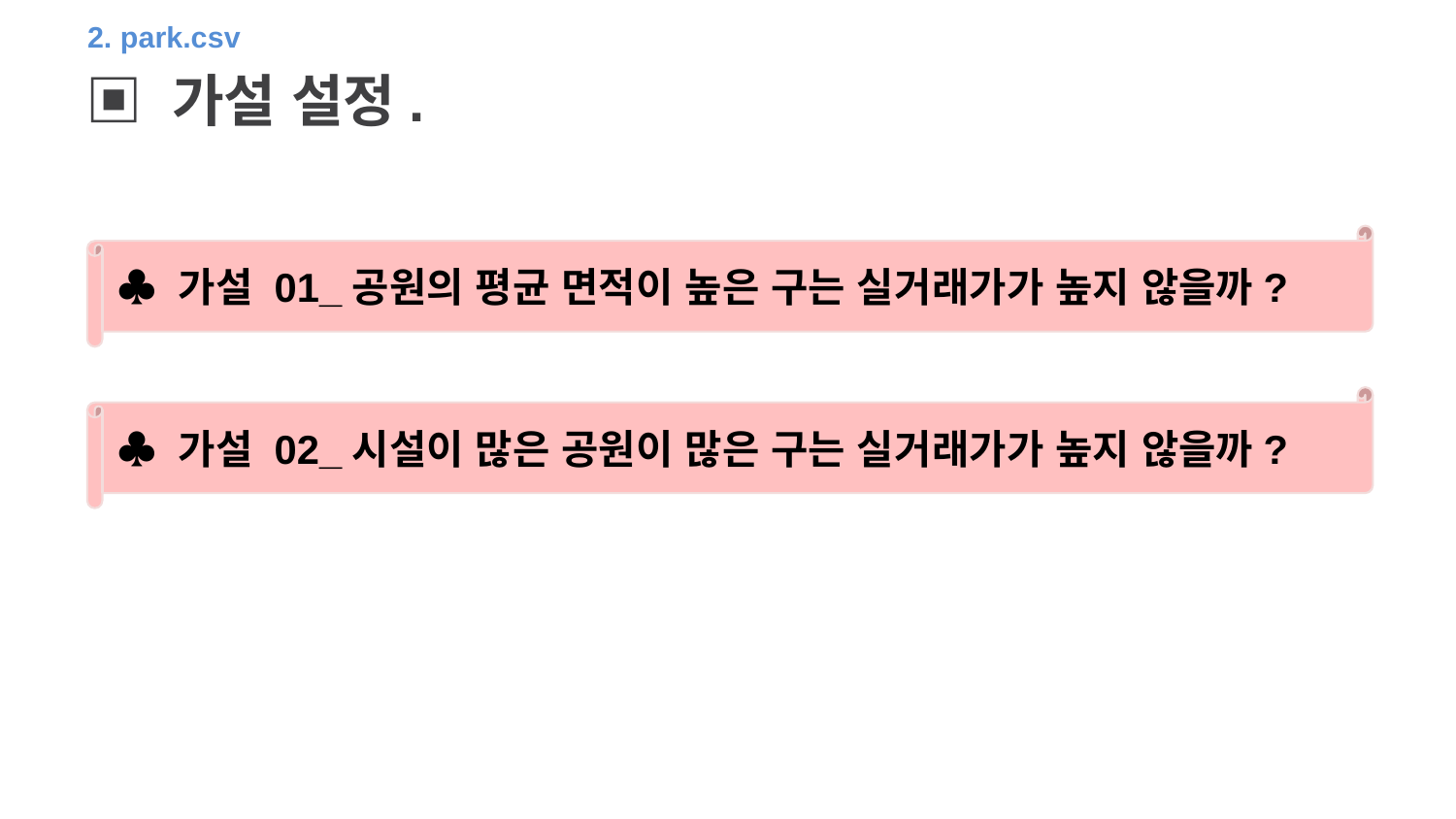

# 2. park.csv
▣ 가설 설정.
♣ 가설 01_공원의 평균 면적이 높은 구는 실거래가가 높지 않을까?
♣ 가설 02_시설이 많은 공원이 많은 구는 실거래가가 높지 않을까?